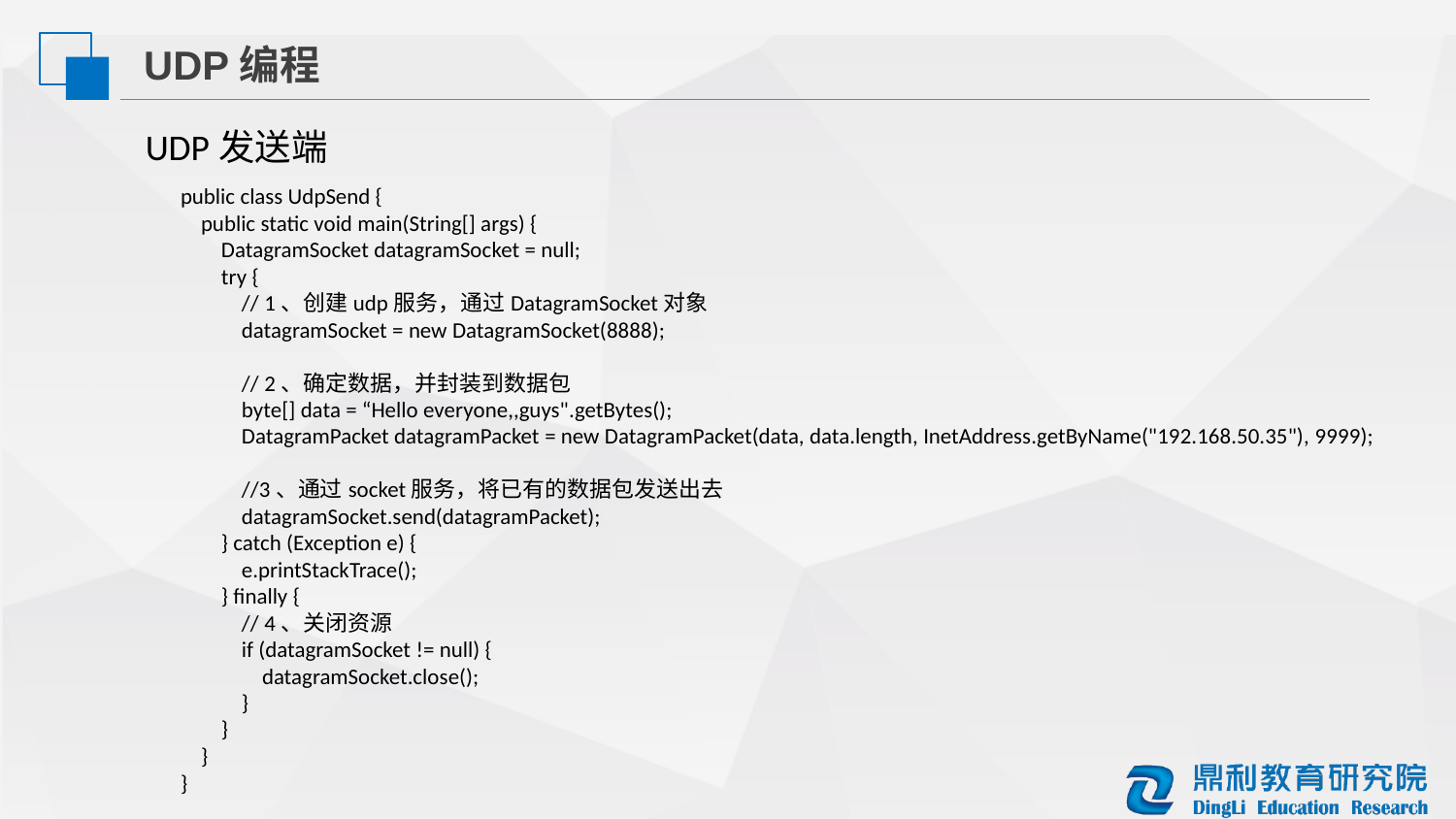

UDP编程
UDP发送端
public class UdpSend {
    public static void main(String[] args) {
        DatagramSocket datagramSocket = null;
        try {
            // 1、创建udp服务，通过DatagramSocket对象
            datagramSocket = new DatagramSocket(8888);

            // 2、确定数据，并封装到数据包
            byte[] data = “Hello everyone,,guys".getBytes();
            DatagramPacket datagramPacket = new DatagramPacket(data, data.length, InetAddress.getByName("192.168.50.35"), 9999);

            //3、通过socket服务，将已有的数据包发送出去
            datagramSocket.send(datagramPacket);
        } catch (Exception e) {
            e.printStackTrace();
        } finally {
            // 4、关闭资源
            if (datagramSocket != null) {
                datagramSocket.close();
            }
        }
    }
}